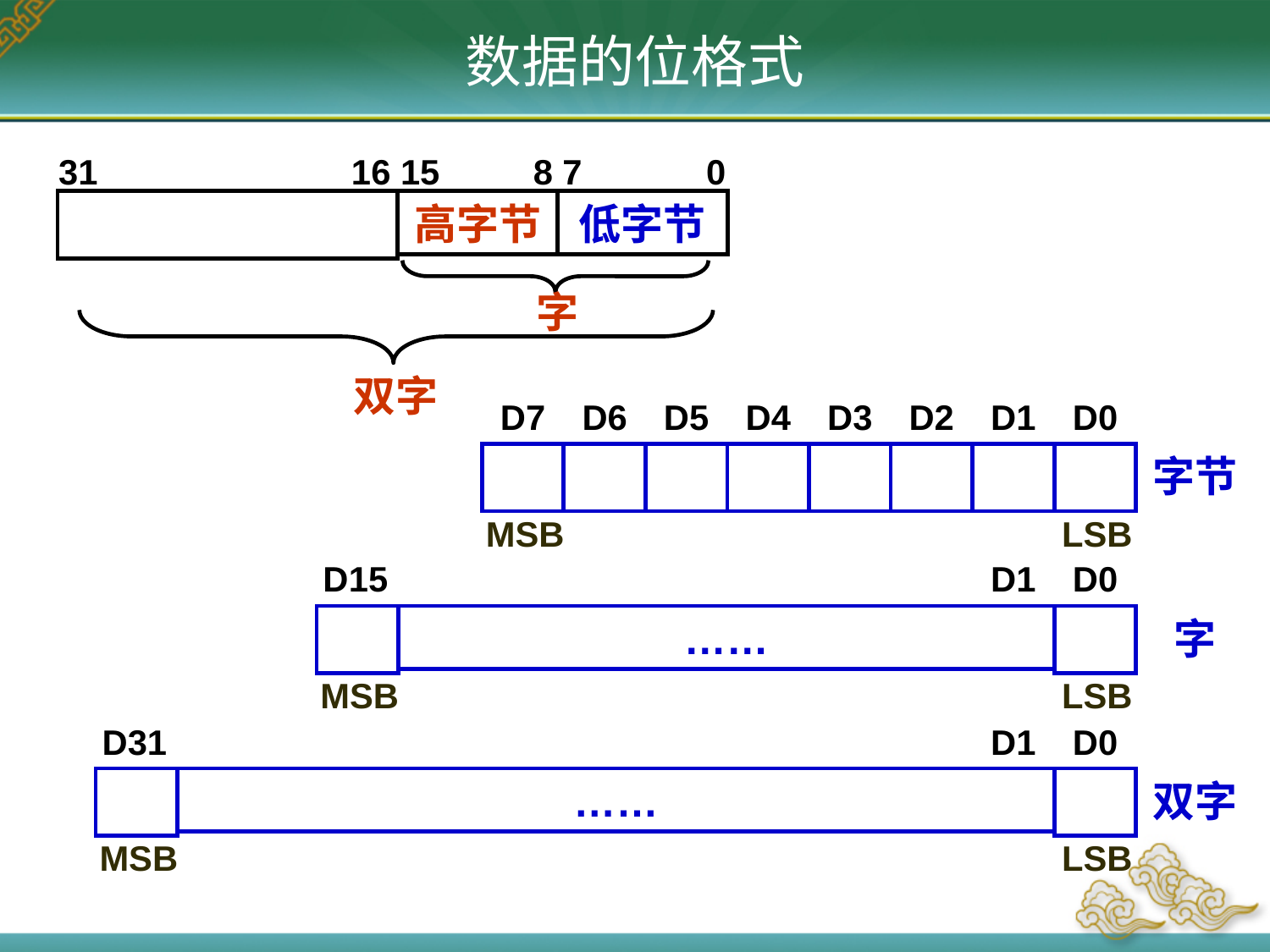

数据的位格式
31
16 15
8 7
0

高字节
低字节
字
双字
D7
D6
D5
D4
D3
D2
D1
D0

字节
MSB
LSB
D15
D1
D0

……

字
MSB
LSB
D31
D1
D0

……

双字
MSB
LSB